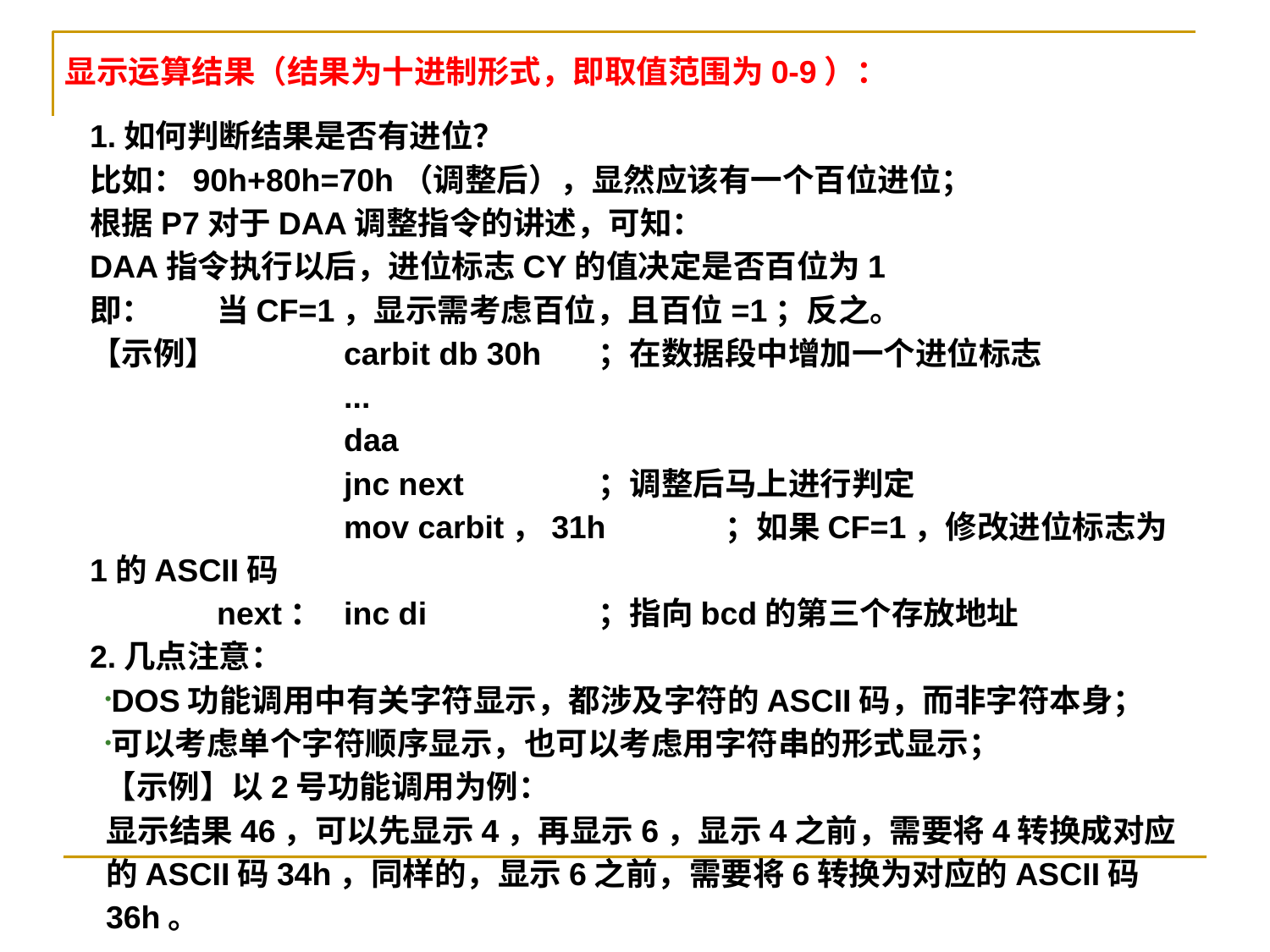

显示运算结果（结果为十进制形式，即取值范围为0-9）：
1.如何判断结果是否有进位？
比如：90h+80h=70h（调整后），显然应该有一个百位进位；
根据P7对于DAA调整指令的讲述，可知：
DAA指令执行以后，进位标志CY的值决定是否百位为1
即：	当CF=1，显示需考虑百位，且百位=1；反之。
【示例】	carbit db 30h 	；在数据段中增加一个进位标志
		...
		daa
		jnc next		；调整后马上进行判定
		mov carbit，31h	；如果CF=1，修改进位标志为1的ASCII码
	next：	inc di		；指向bcd的第三个存放地址
2.几点注意：
DOS功能调用中有关字符显示，都涉及字符的ASCII码，而非字符本身；
可以考虑单个字符顺序显示，也可以考虑用字符串的形式显示；
【示例】以2号功能调用为例：
显示结果46，可以先显示4，再显示6，显示4之前，需要将4转换成对应的ASCII码34h，同样的，显示6之前，需要将6转换为对应的ASCII码36h。